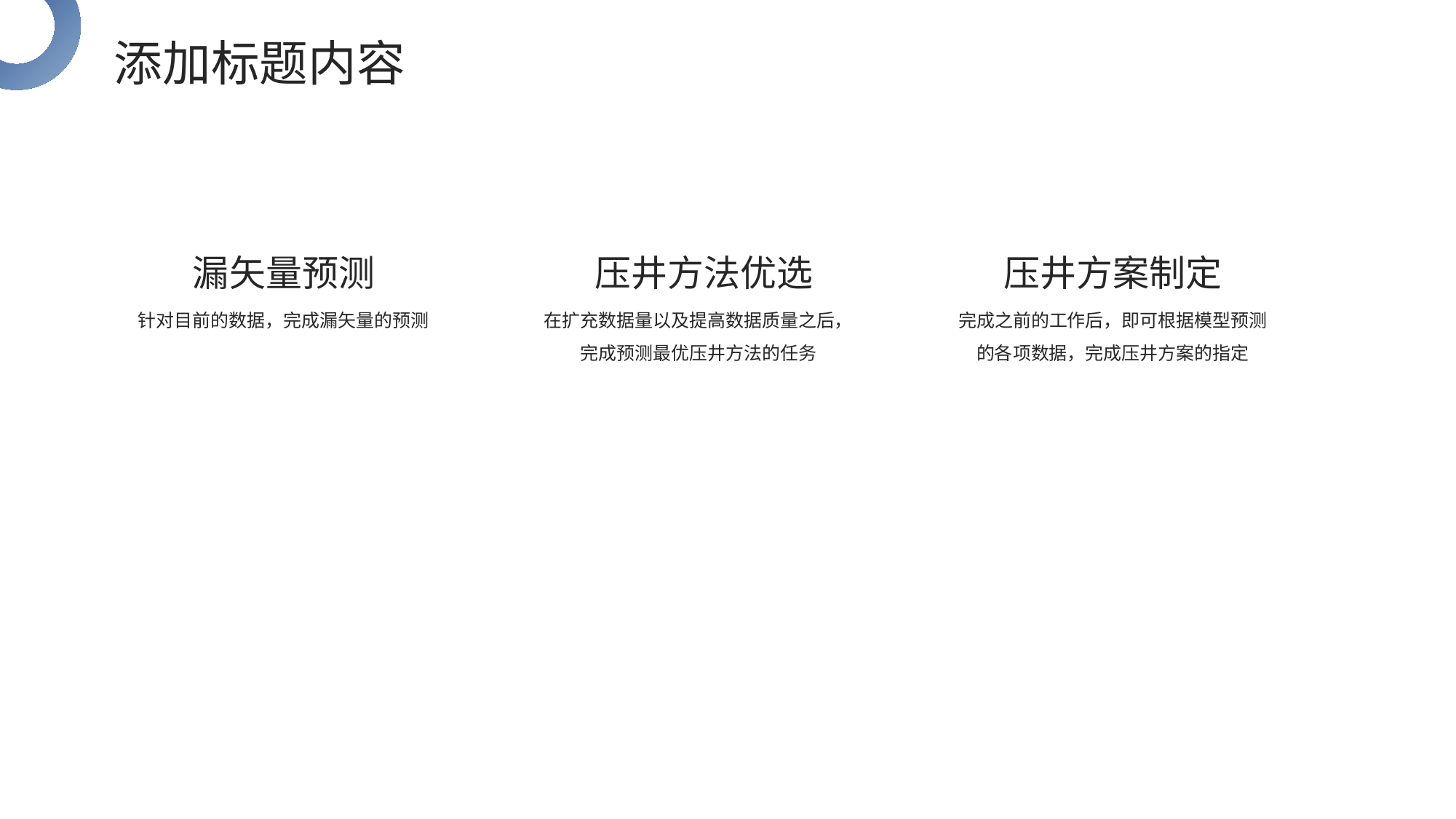

添加标题内容
漏矢量预测
压井方法优选
压井方案制定
针对目前的数据，完成漏矢量的预测
在扩充数据量以及提高数据质量之后，完成预测最优压井方法的任务
完成之前的工作后，即可根据模型预测的各项数据，完成压井方案的指定